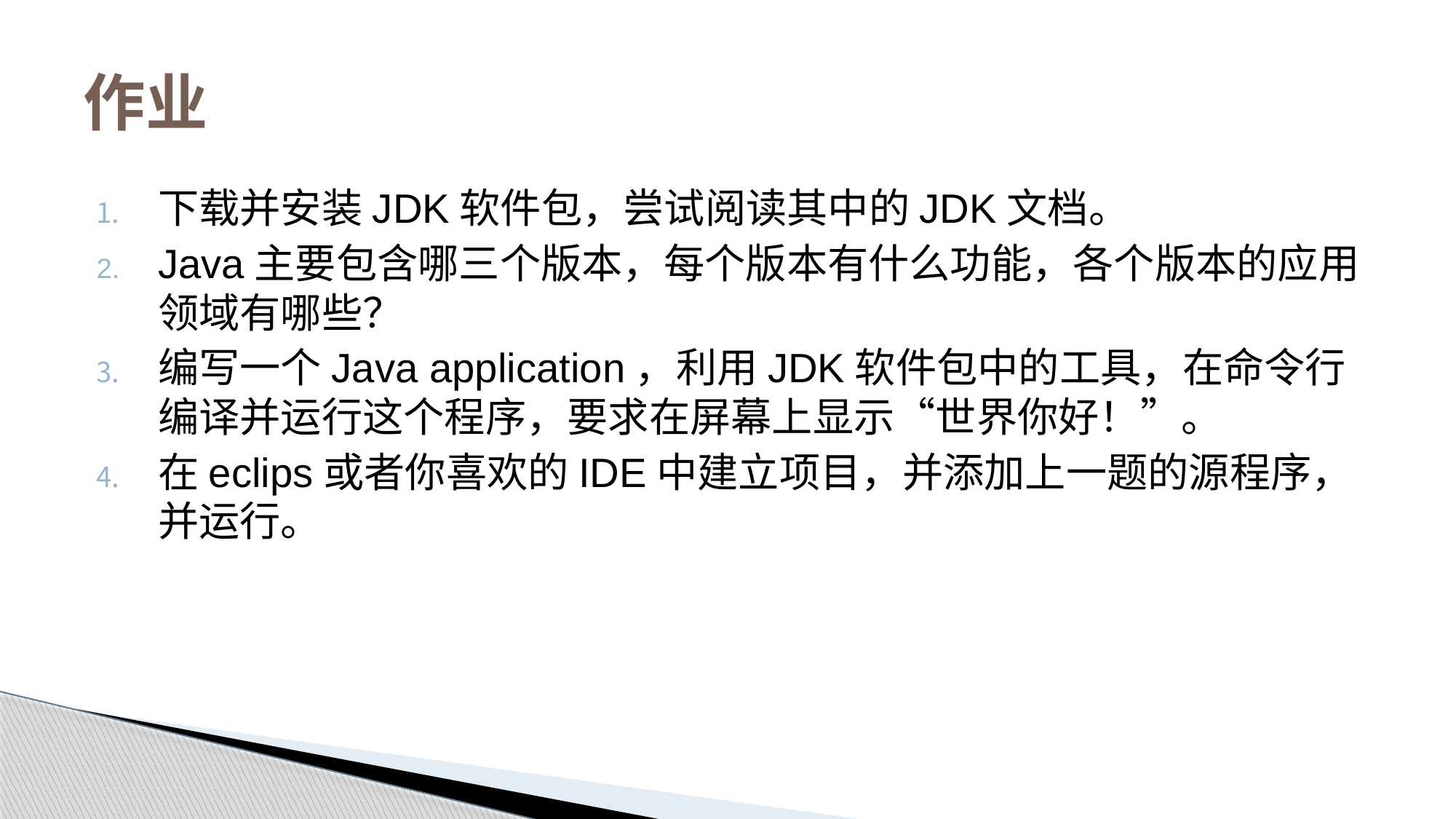

# 作业
下载并安装JDK软件包，尝试阅读其中的JDK文档。
Java主要包含哪三个版本，每个版本有什么功能，各个版本的应用领域有哪些？
编写一个Java application，利用JDK软件包中的工具，在命令行编译并运行这个程序，要求在屏幕上显示“世界你好！”。
在eclips或者你喜欢的IDE中建立项目，并添加上一题的源程序，并运行。